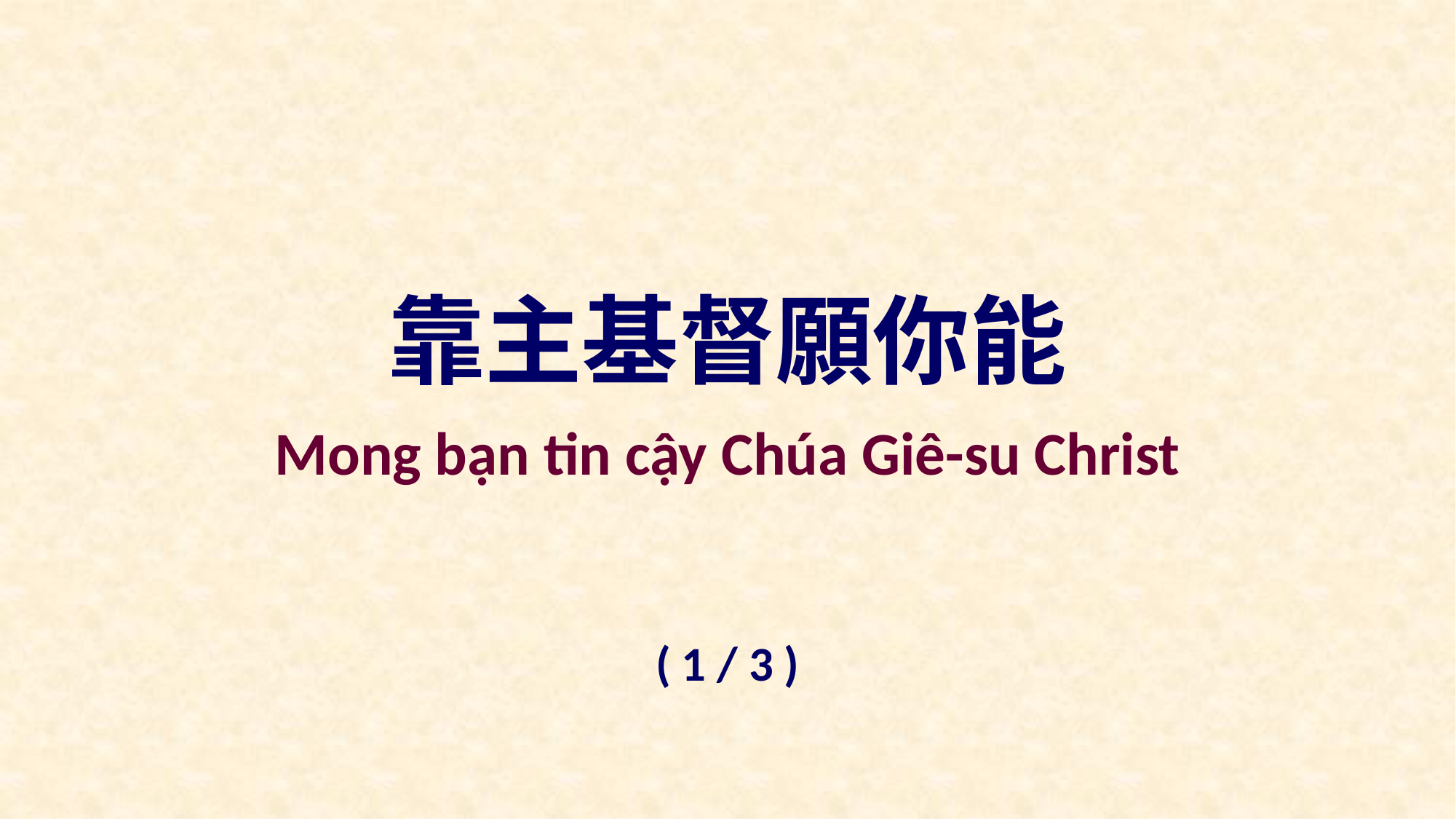

靠主基督願你能
Mong bạn tin cậy Chúa Giê-su Christ
( 1 / 3 )